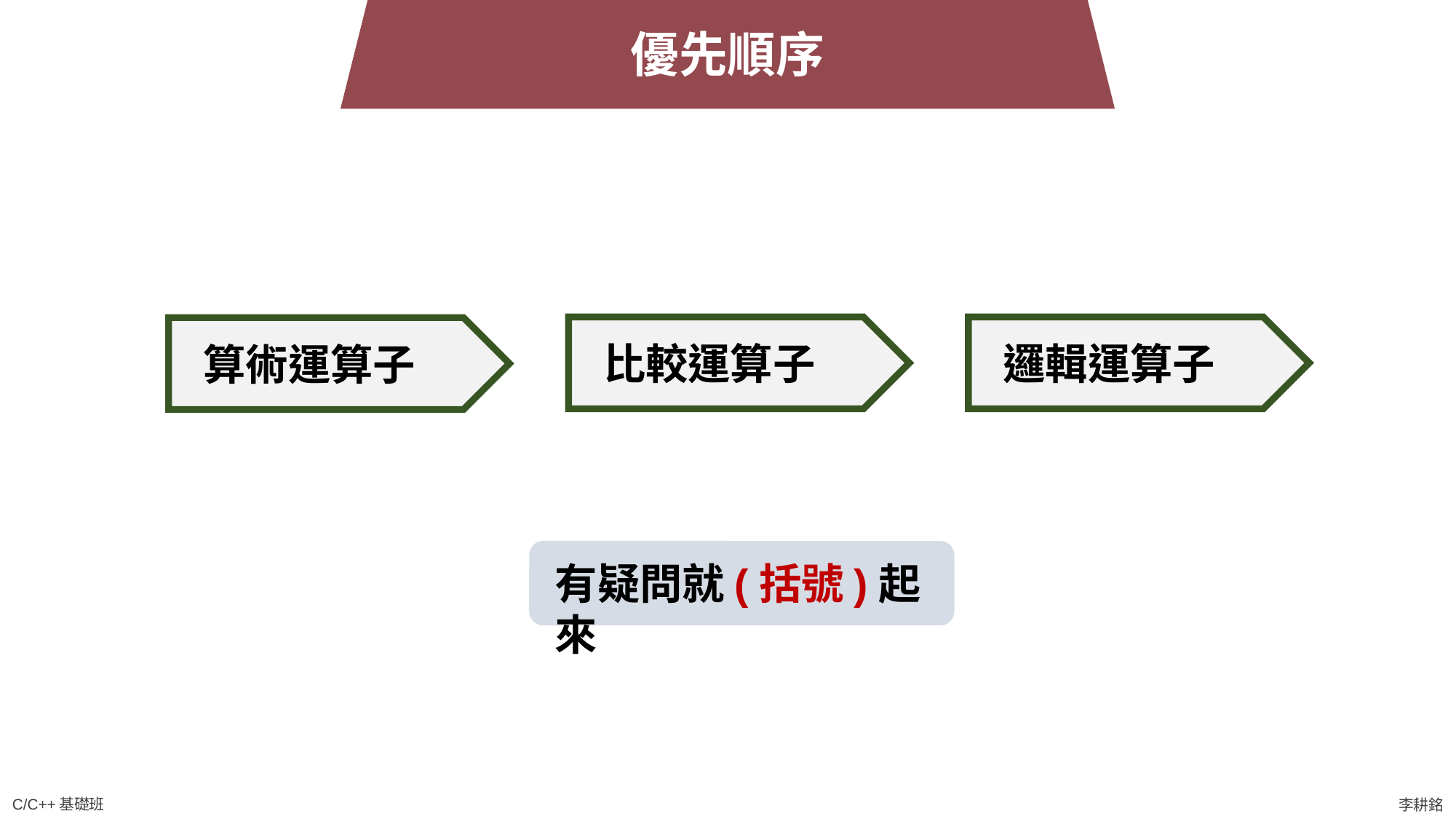

優先順序

比較運算子
邏輯運算子
算術運算子

有疑問就(括號)起來

C/C++基礎班
李耕銘